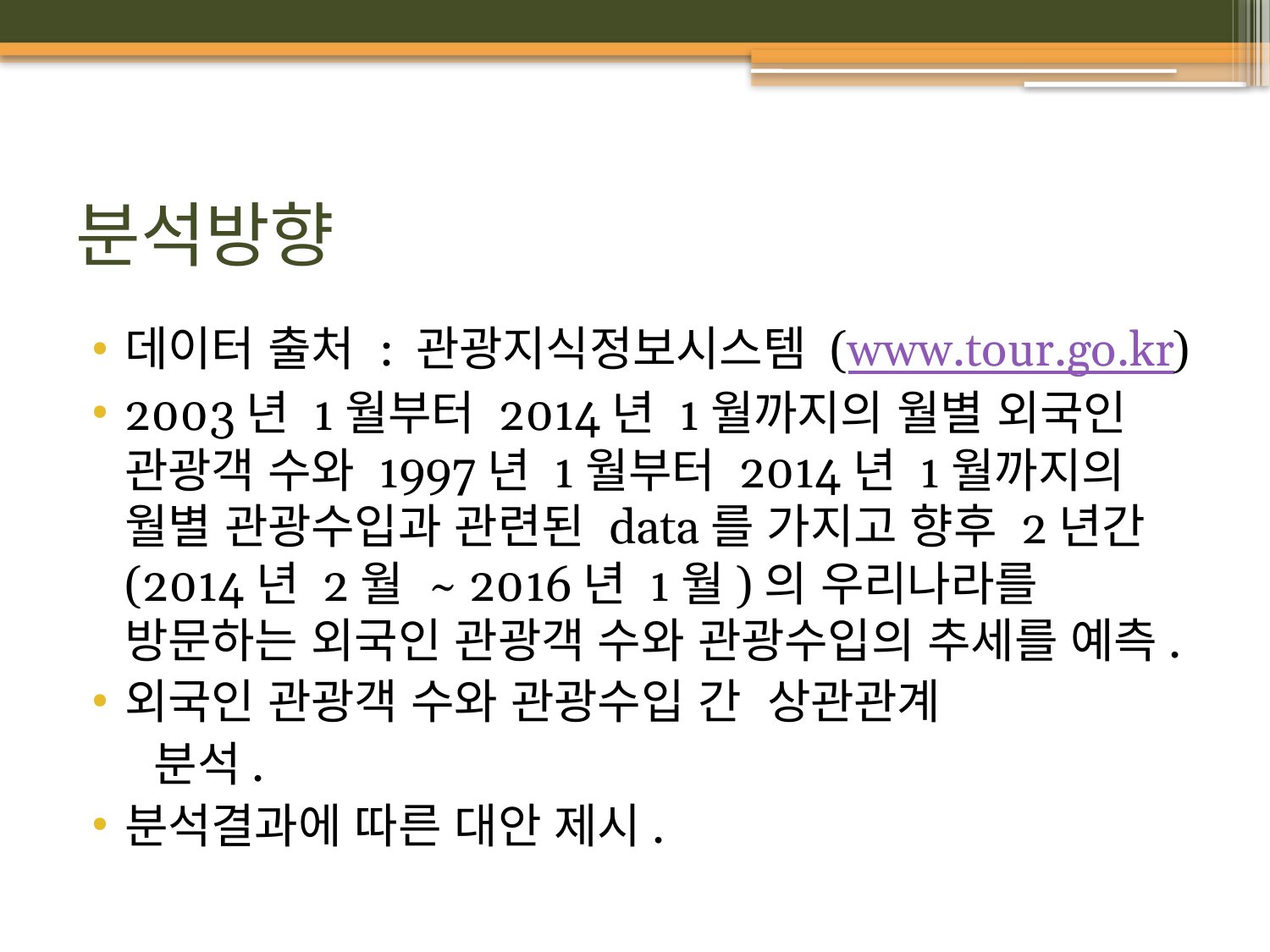

# 분석방향
데이터 출처 : 관광지식정보시스템 (www.tour.go.kr)
2003년 1월부터 2014년 1월까지의 월별 외국인 관광객 수와 1997년 1월부터 2014년 1월까지의 월별 관광수입과 관련된 data를 가지고 향후 2년간(2014년 2월 ~ 2016년 1월)의 우리나라를 방문하는 외국인 관광객 수와 관광수입의 추세를 예측.
외국인 관광객 수와 관광수입 간  상관관계
    분석.
분석결과에 따른 대안 제시.